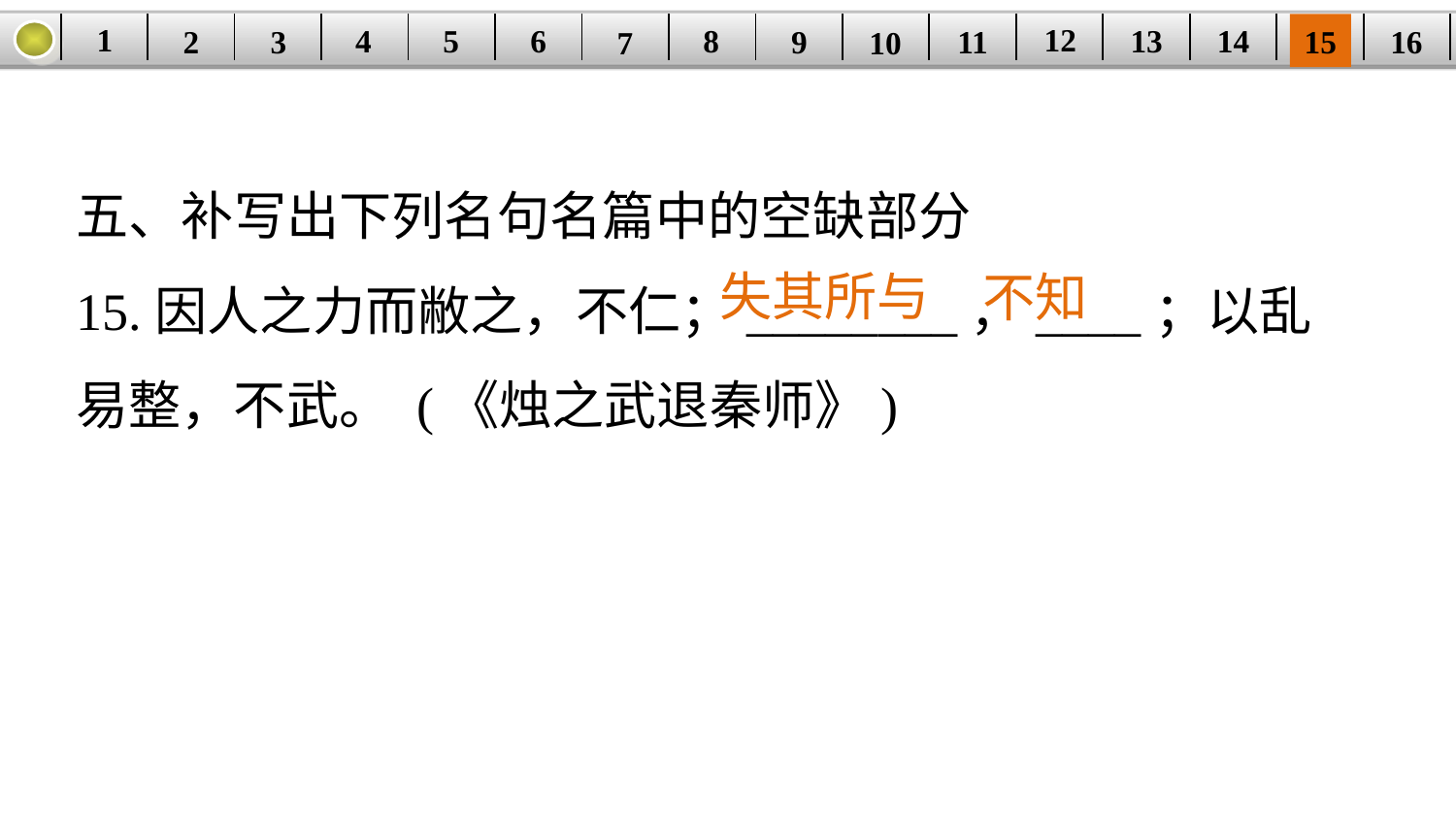

1
12
6
14
8
5
|  |  |  |  |  |  |  |  |  |  |  |  |  |  |  |  |
| --- | --- | --- | --- | --- | --- | --- | --- | --- | --- | --- | --- | --- | --- | --- | --- |
13
4
15
2
9
3
11
16
10
7

五、补写出下列名句名篇中的空缺部分
15.因人之力而敝之，不仁；________，____；以乱易整，不武。 (《烛之武退秦师》)
失其所与
不知